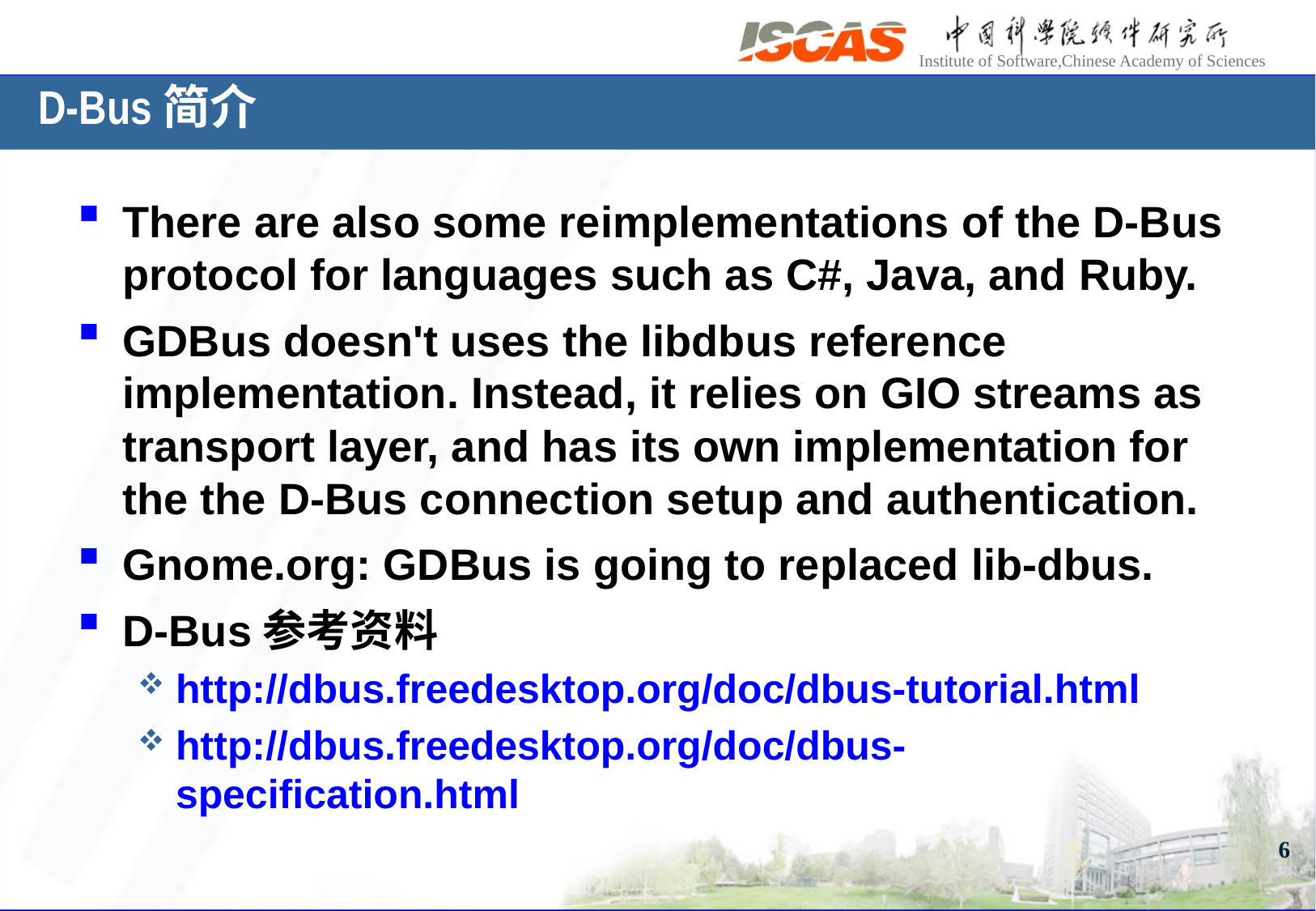

# D-Bus简介
There are also some reimplementations of the D-Bus protocol for languages such as C#, Java, and Ruby.
GDBus doesn't uses the libdbus reference implementation. Instead, it relies on GIO streams as transport layer, and has its own implementation for the the D-Bus connection setup and authentication.
Gnome.org: GDBus is going to replaced lib-dbus.
D-Bus参考资料
http://dbus.freedesktop.org/doc/dbus-tutorial.html
http://dbus.freedesktop.org/doc/dbus-specification.html

6